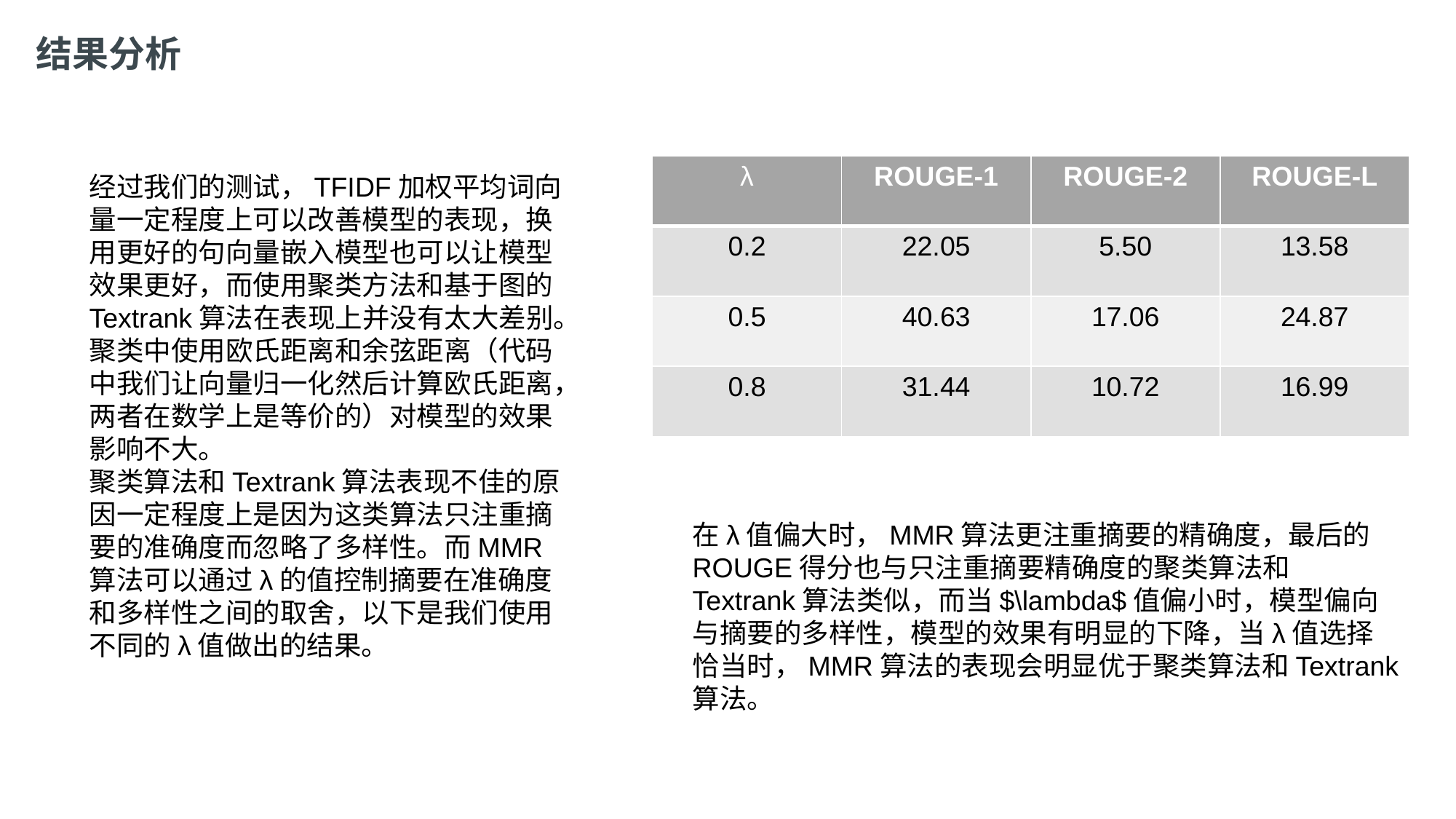

结果分析
| λ | ROUGE-1 | ROUGE-2 | ROUGE-L |
| --- | --- | --- | --- |
| 0.2 | 22.05 | 5.50 | 13.58 |
| 0.5 | 40.63 | 17.06 | 24.87 |
| 0.8 | 31.44 | 10.72 | 16.99 |
经过我们的测试，TFIDF加权平均词向量一定程度上可以改善模型的表现，换用更好的句向量嵌入模型也可以让模型效果更好，而使用聚类方法和基于图的Textrank算法在表现上并没有太大差别。聚类中使用欧氏距离和余弦距离（代码中我们让向量归一化然后计算欧氏距离，两者在数学上是等价的）对模型的效果影响不大。
聚类算法和Textrank算法表现不佳的原因一定程度上是因为这类算法只注重摘要的准确度而忽略了多样性。而MMR算法可以通过λ的值控制摘要在准确度和多样性之间的取舍，以下是我们使用不同的λ值做出的结果。
在λ值偏大时，MMR算法更注重摘要的精确度，最后的ROUGE得分也与只注重摘要精确度的聚类算法和Textrank算法类似，而当$\lambda$值偏小时，模型偏向与摘要的多样性，模型的效果有明显的下降，当λ值选择恰当时，MMR算法的表现会明显优于聚类算法和Textrank算法。